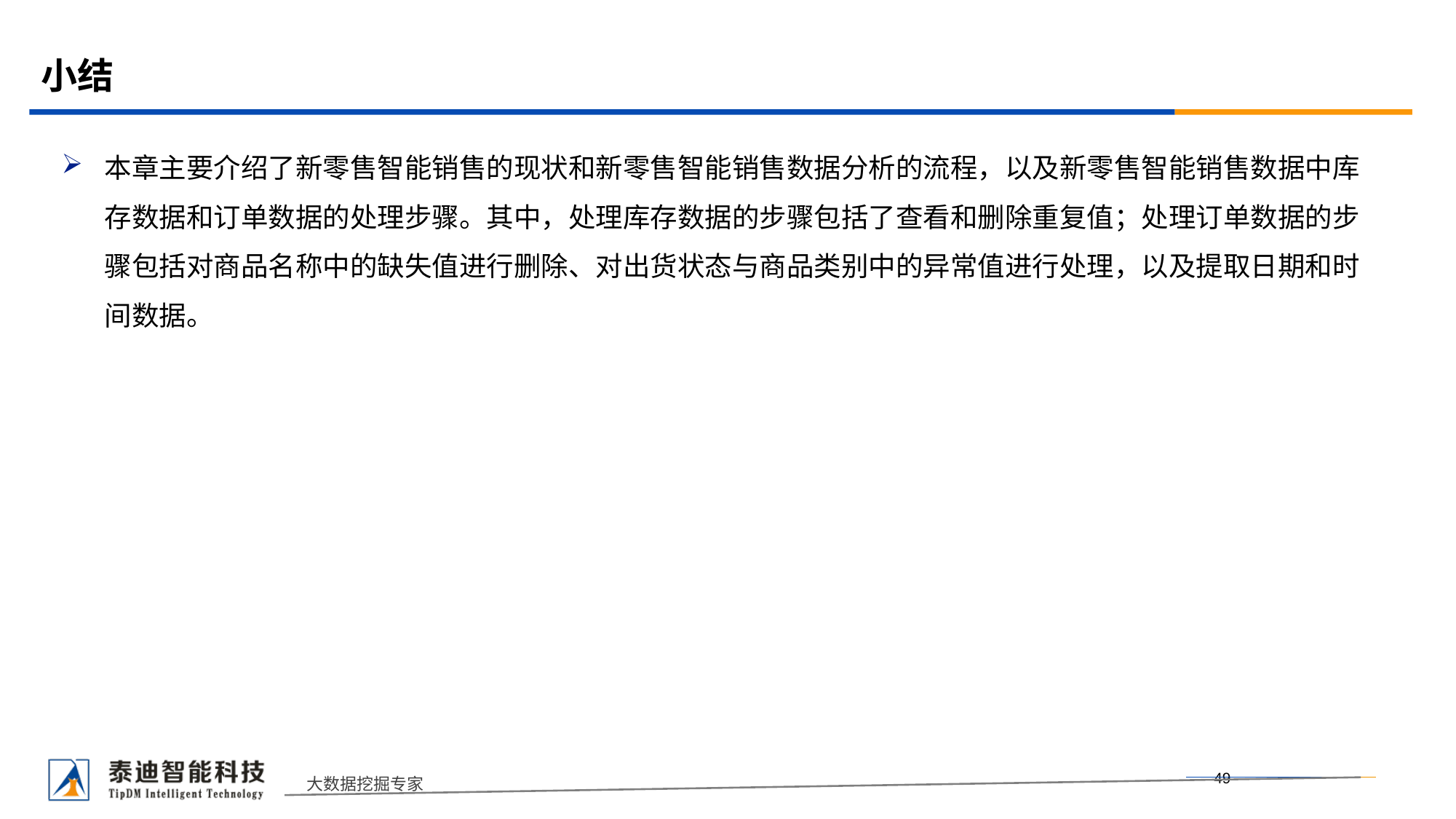

# 小结
本章主要介绍了新零售智能销售的现状和新零售智能销售数据分析的流程，以及新零售智能销售数据中库存数据和订单数据的处理步骤。其中，处理库存数据的步骤包括了查看和删除重复值；处理订单数据的步骤包括对商品名称中的缺失值进行删除、对出货状态与商品类别中的异常值进行处理，以及提取日期和时间数据。